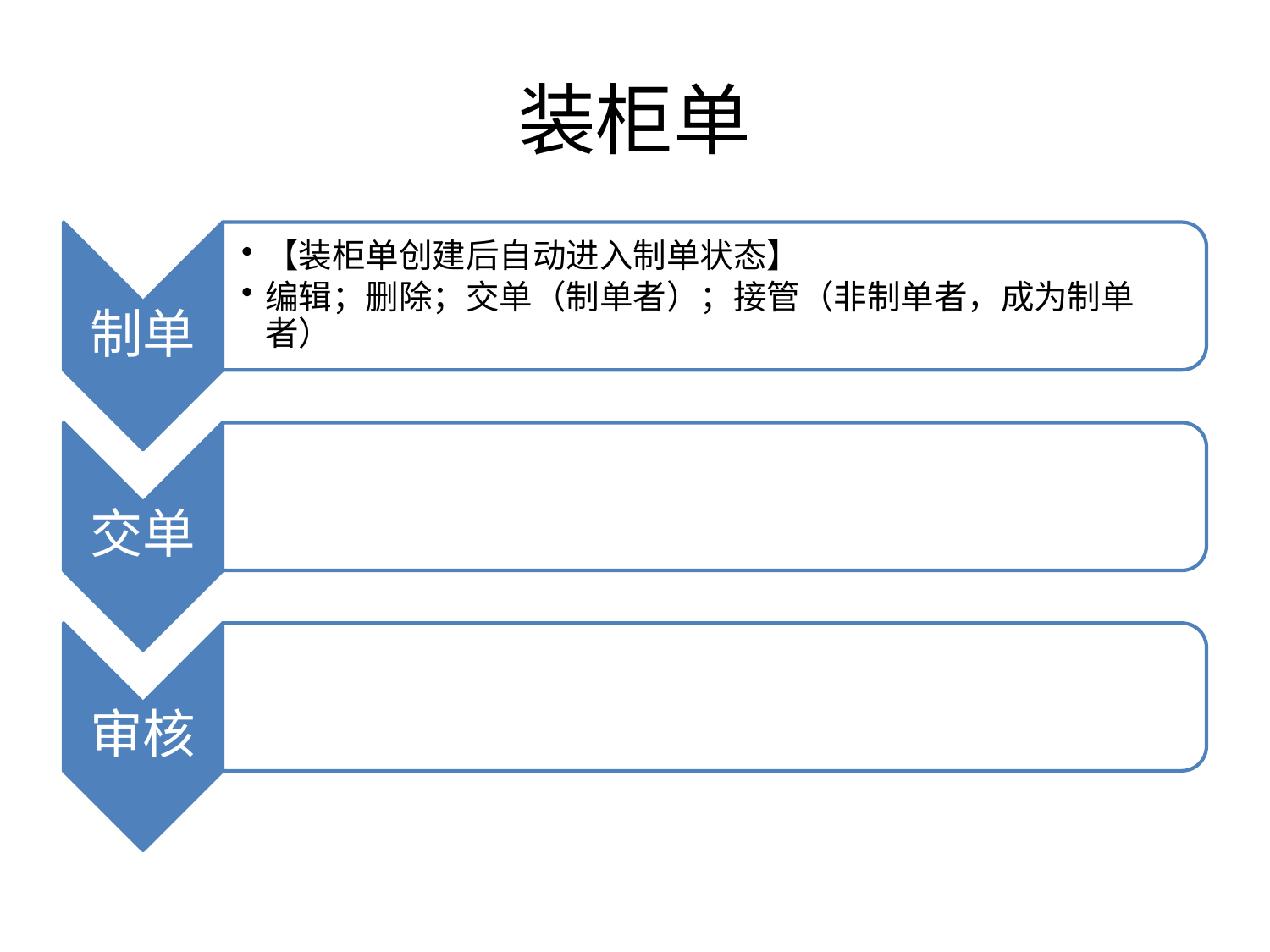

# 装柜单
制单
【装柜单创建后自动进入制单状态】
编辑；删除；交单（制单者）；接管（非制单者，成为制单者）
交单

审核